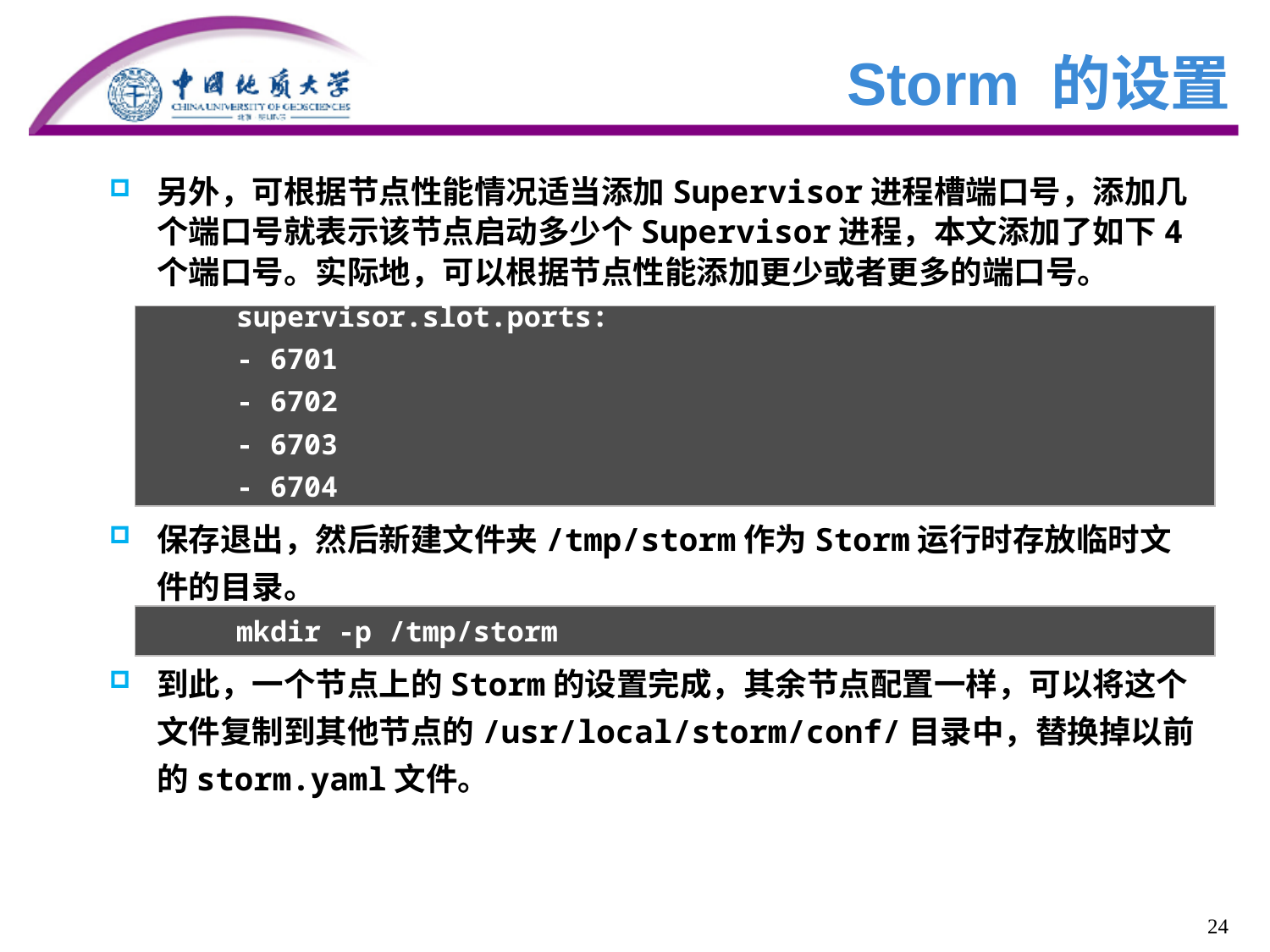

# Storm 的设置
另外，可根据节点性能情况适当添加Supervisor进程槽端口号，添加几个端口号就表示该节点启动多少个Supervisor进程，本文添加了如下4个端口号。实际地，可以根据节点性能添加更少或者更多的端口号。
supervisor.slot.ports:
- 6701
- 6702
- 6703
- 6704
保存退出，然后新建文件夹/tmp/storm作为Storm运行时存放临时文件的目录。
mkdir -p /tmp/storm
到此，一个节点上的Storm的设置完成，其余节点配置一样，可以将这个文件复制到其他节点的/usr/local/storm/conf/目录中，替换掉以前的storm.yaml文件。